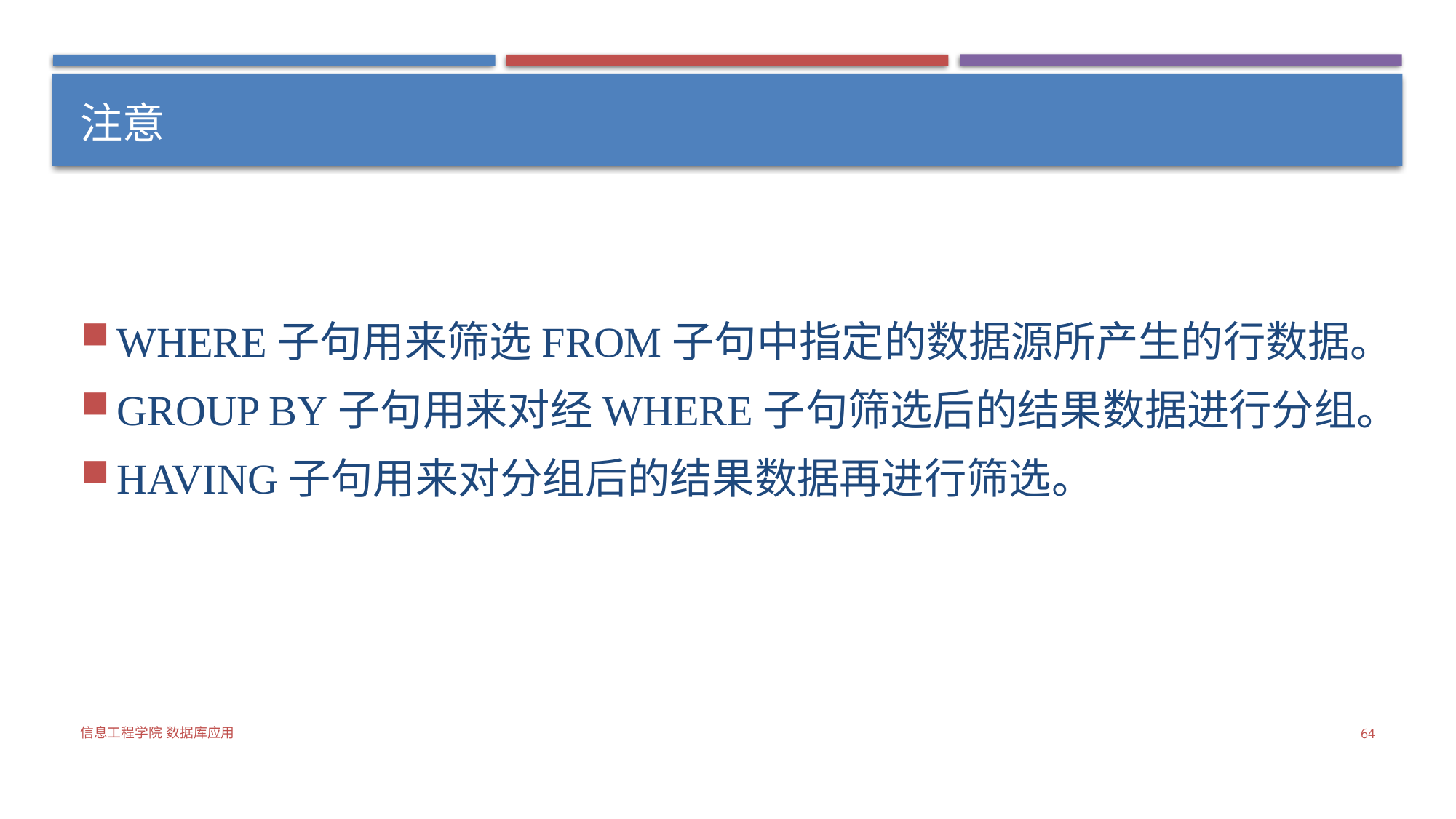

# 注意
WHERE子句用来筛选FROM子句中指定的数据源所产生的行数据。
GROUP BY子句用来对经WHERE子句筛选后的结果数据进行分组。
HAVING子句用来对分组后的结果数据再进行筛选。

信息工程学院 数据库应用
64